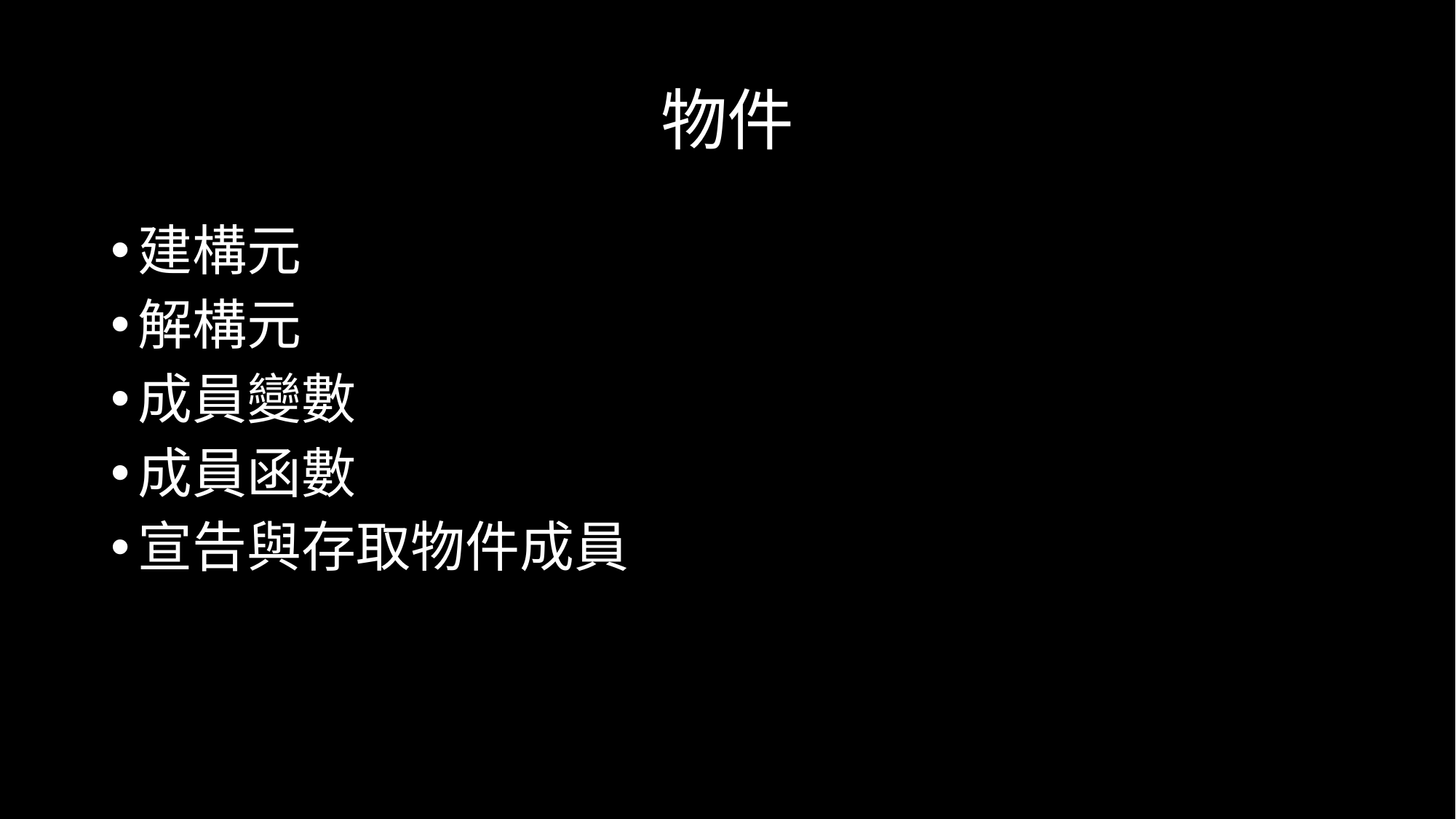

# 物件
建構元
解構元
成員變數
成員函數
宣告與存取物件成員